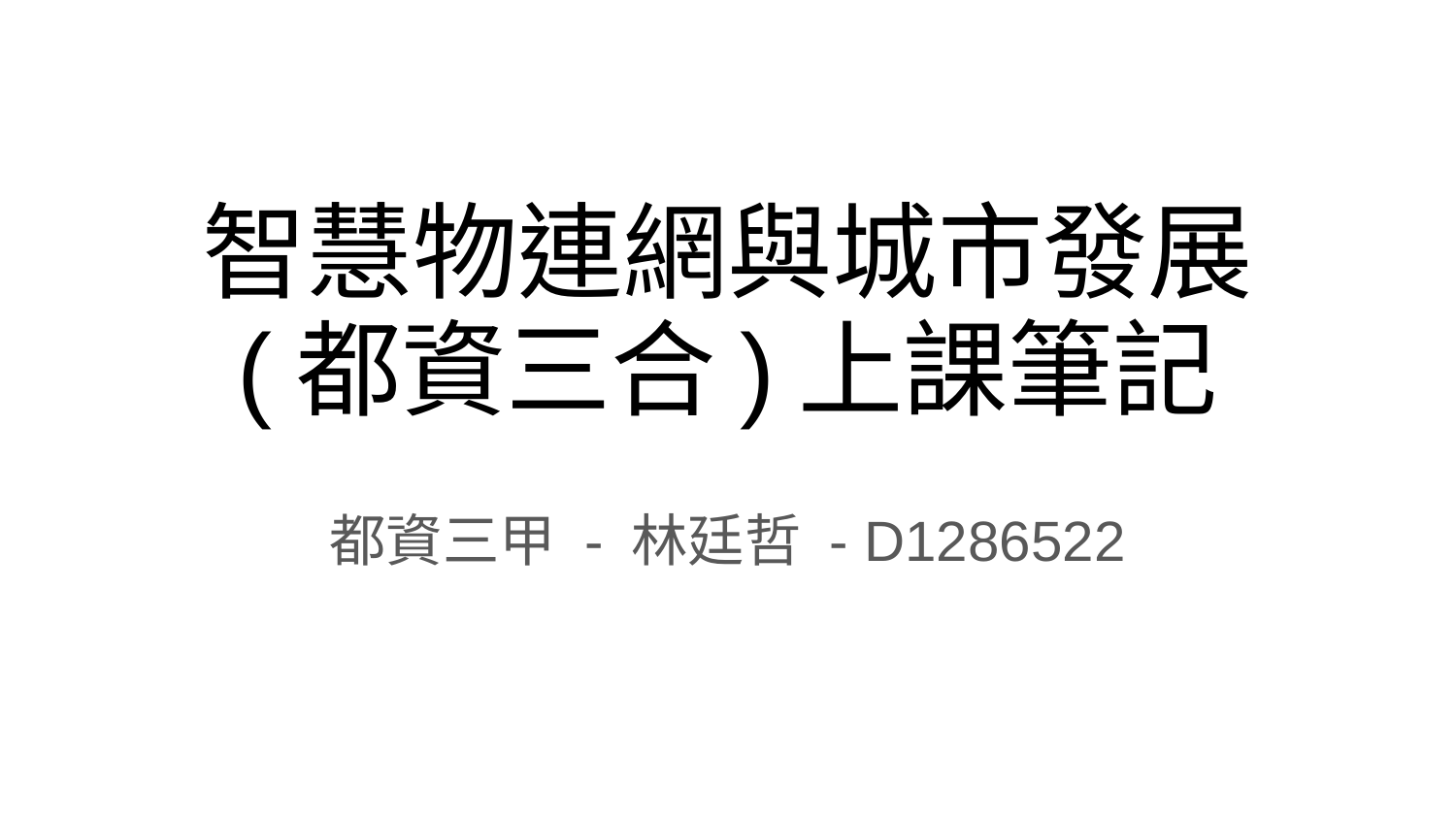

# 智慧物連網與城市發展 (都資三合)上課筆記
都資三甲 - 林廷哲 - D1286522